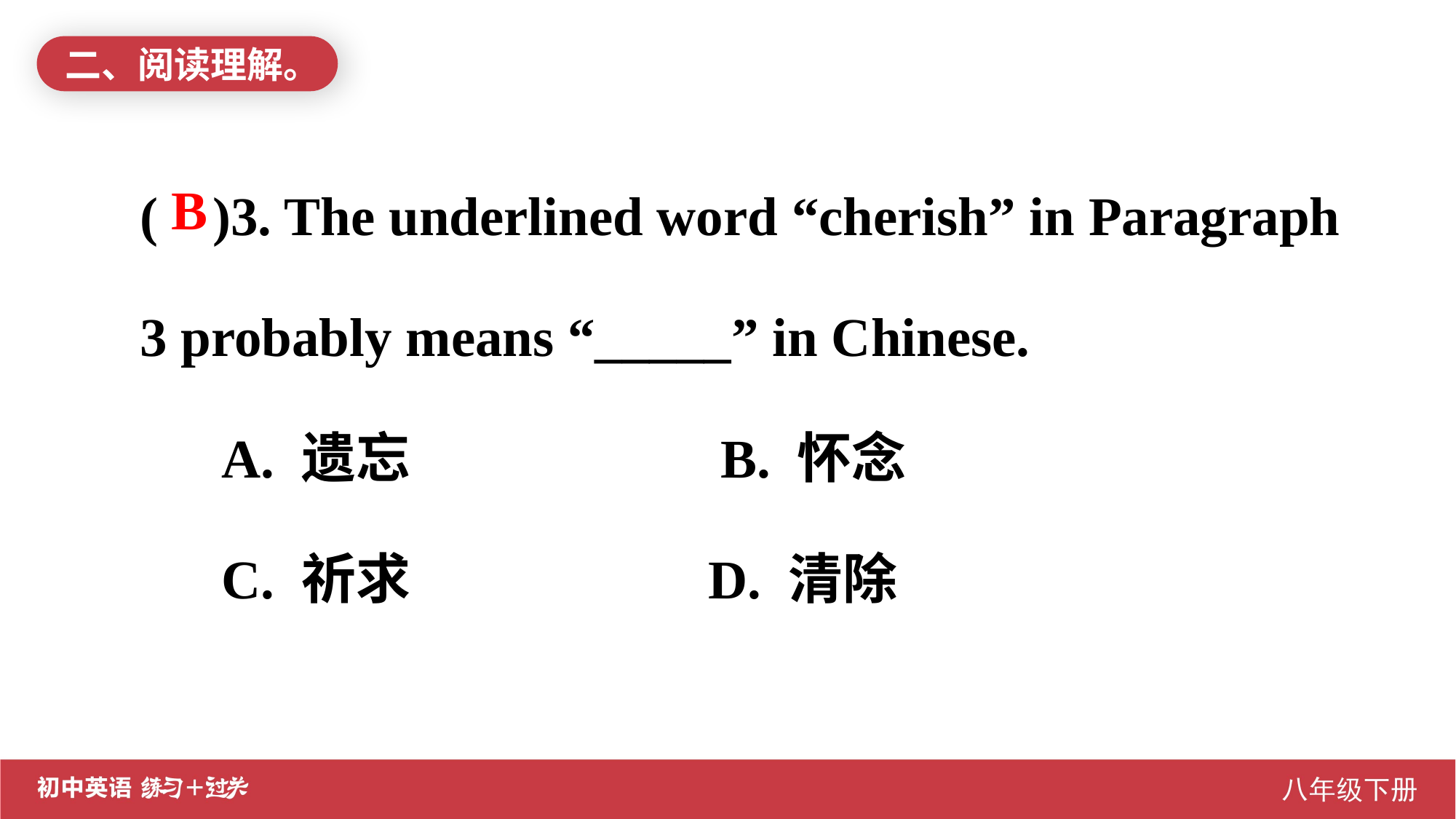

二、阅读理解。
(    )3. The underlined word “cherish” in Paragraph 3 probably means “_____” in Chinese.
      A. 遗忘                        B. 怀念
      C. 祈求                       D. 清除
B